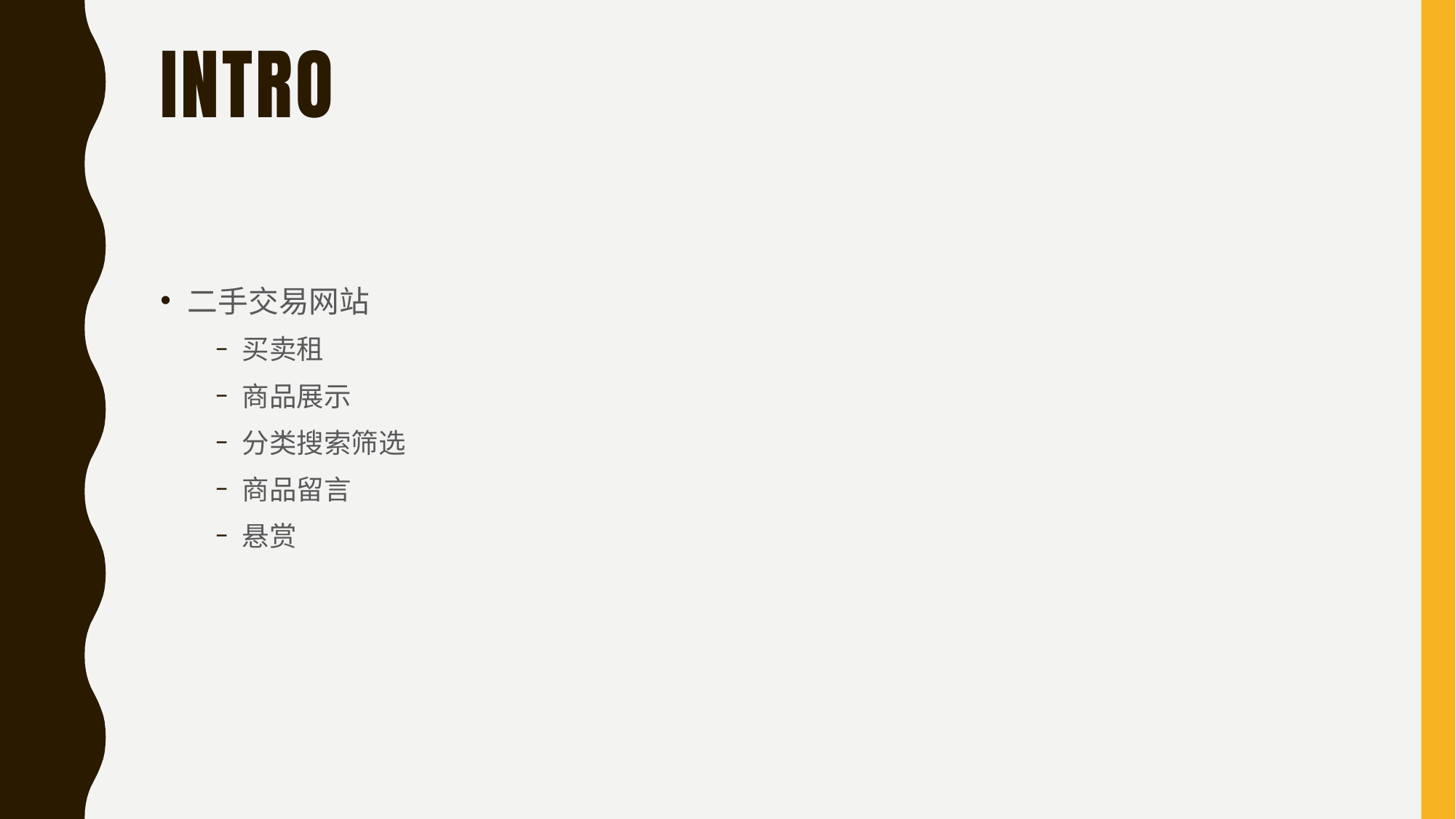

# INTRO
二手交易网站
买卖租
商品展示
分类搜索筛选
商品留言
悬赏